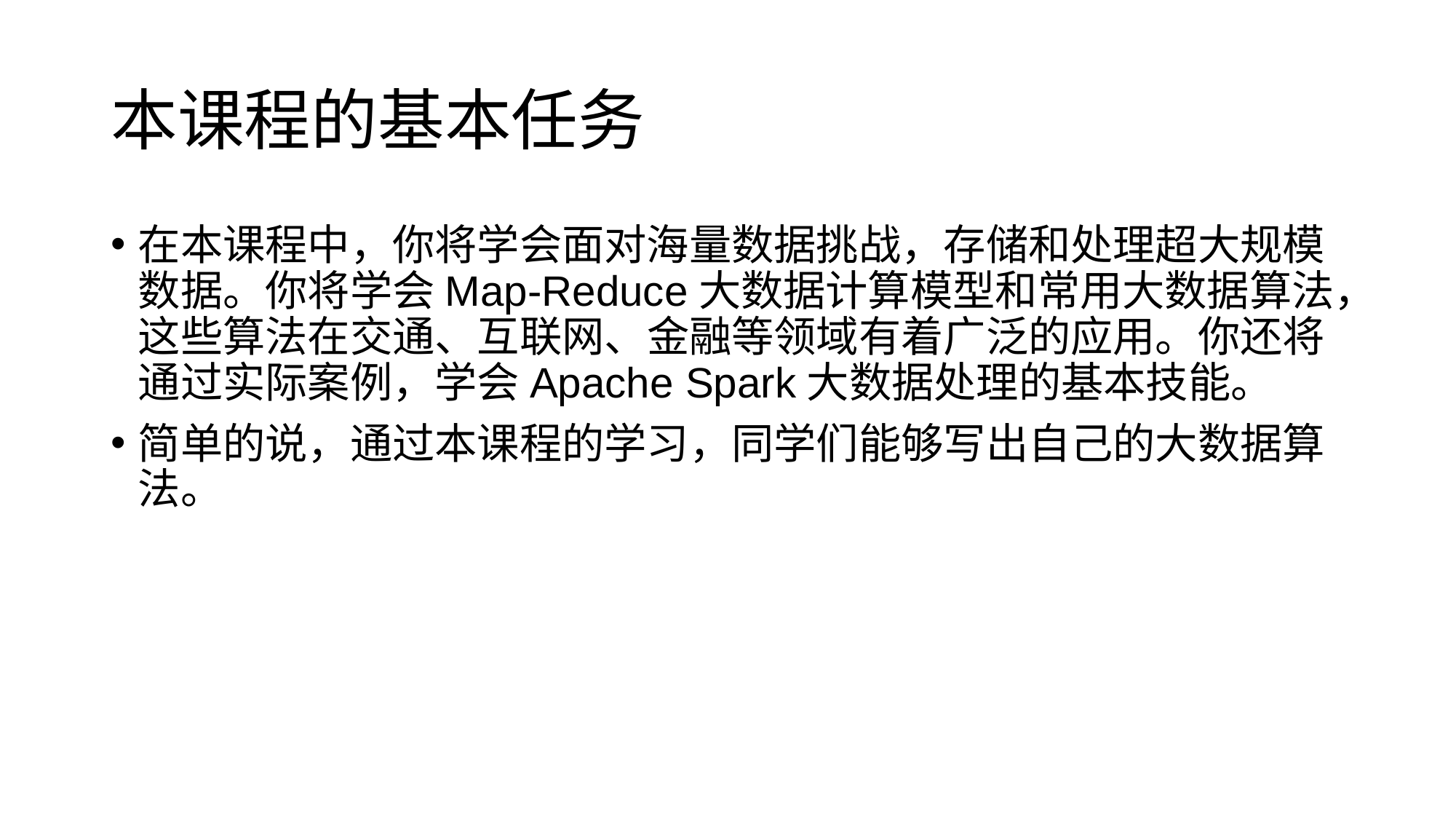

# 本课程的基本任务
在本课程中，你将学会面对海量数据挑战，存储和处理超大规模数据。你将学会Map-Reduce大数据计算模型和常用大数据算法，这些算法在交通、互联网、金融等领域有着广泛的应用。你还将通过实际案例，学会Apache Spark大数据处理的基本技能。
简单的说，通过本课程的学习，同学们能够写出自己的大数据算法。